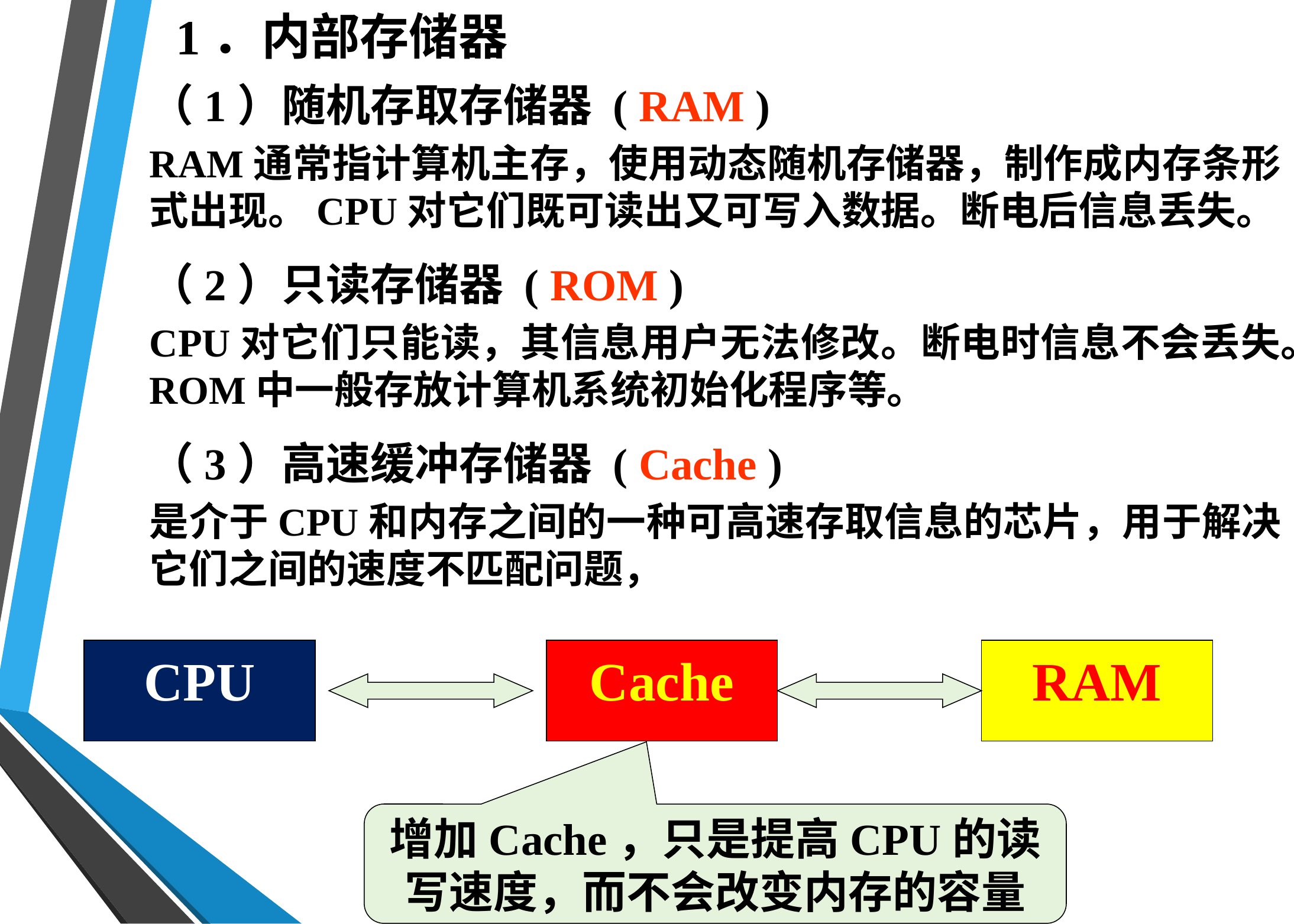

1．内部存储器
（1）随机存取存储器 ( RAM )
RAM通常指计算机主存，使用动态随机存储器，制作成内存条形式出现。CPU对它们既可读出又可写入数据。断电后信息丢失。
（2）只读存储器 ( ROM )
CPU对它们只能读，其信息用户无法修改。断电时信息不会丢失。ROM中一般存放计算机系统初始化程序等。
（3）高速缓冲存储器 ( Cache )
是介于CPU和内存之间的一种可高速存取信息的芯片，用于解决它们之间的速度不匹配问题，
CPU
Cache
RAM

增加Cache，只是提高CPU的读写速度，而不会改变内存的容量